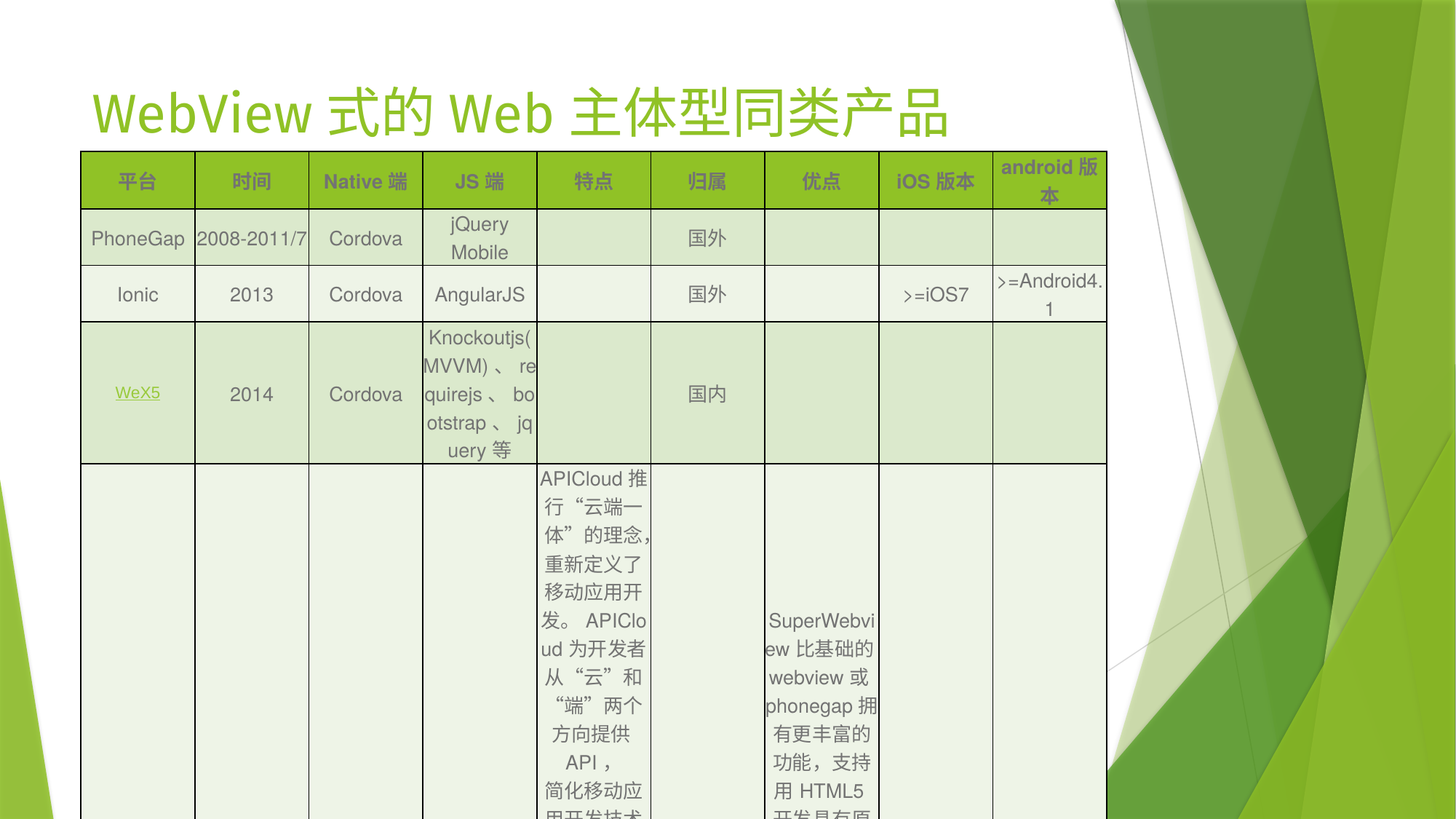

# WebView式的Web主体型同类产品
| 平台 | 时间 | Native端 | JS端 | 特点 | 归属 | 优点 | iOS版本 | android版本 |
| --- | --- | --- | --- | --- | --- | --- | --- | --- |
| PhoneGap | 2008-2011/7 | Cordova | jQuery Mobile |  | 国外 |  |  |  |
| Ionic | 2013 | Cordova | AngularJS |  | 国外 |  | >=iOS7 | >=Android4.1 |
| WeX5 | 2014 | Cordova | Knockoutjs(MVVM)、requirejs、bootstrap、jquery等 |  | 国内 |  |  |  |
| APICloud | 2016前 | Cordova | JS前端文档 | APICloud推行“云端一体”的理念，重新定义了移动应用开发。APICloud为开发者从“云”和“端”两个方向提供API， 简化移动应用开发技术，让移动应用的开发周期从一个月缩短到7天。APICloud由“云API”和“端API”两部分组成，可以帮助开发者快速实现移动应用的开发、测试、发布、管理和运营的全生命周期管理 | 国内 | SuperWebview比基础的webview或phonegap拥有更丰富的功能，支持用HTML5开发具有原生U I和UE体验的界面、同时支持调用二维码等系统功能，并且能很好的把蓝牙、WiFi和智能硬件相连接。 |  |  |
| ExMobi | 2014 | Cordova |  |  | 国内(烽火星空) |  |  |  |
| AppCan | 2010 | Cordova |  |  | 国内(正益无线) |  |  |  |
| Titanium | 2009-2012 | Cordova |  |  | 国外(Appcelerator) |  |  |  |
| NativeScript | 2006 | Cordova |  |  | 国外(telerik) |  |  |  |
| Kinvey | 2011 | Cordova |  |  | 国外 |  |  |  |
| Kerkee | 2015 | 待定(等待发展) |  |  | 国内 |  |  |  |
| React-canvas | 2015 | 基于Canvas的UI框，预取代Html标签绘制界面。 技术对比文章 |  |  | 国外 |  |  |  |